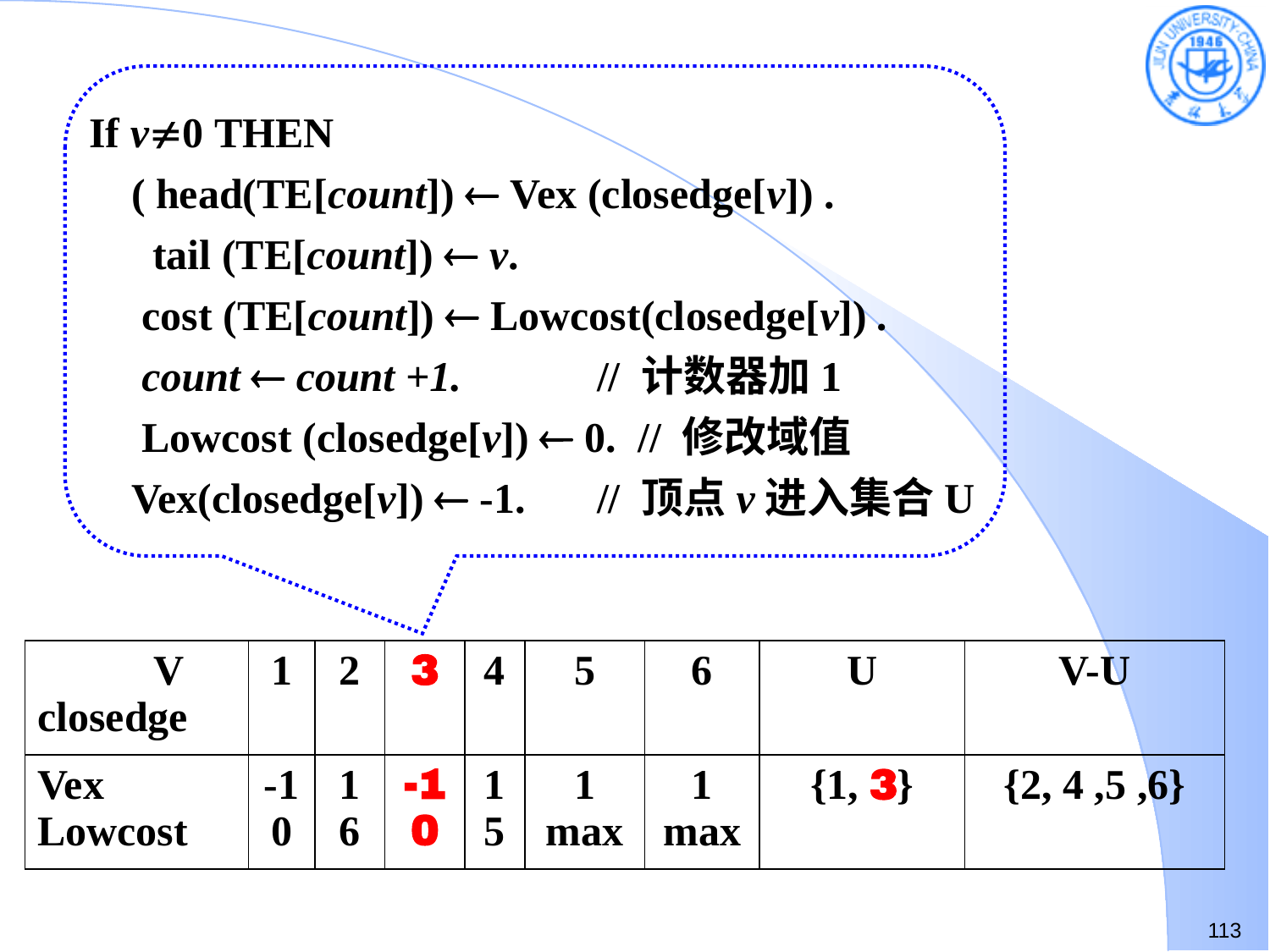

If v≠0 THEN
    ( head(TE[count]) ← Vex (closedge[v]) .
      tail (TE[count]) ← v.
     cost (TE[count]) ← Lowcost(closedge[v]) .
     count ← count +1.		// 计数器加1
     Lowcost (closedge[v]) ← 0.  // 修改域值
    Vex(closedge[v]) ← -1.	// 顶点v进入集合U
| V closedge | 1 | 2 | 3 | 4 | 5 | 6 | U | V-U |
| --- | --- | --- | --- | --- | --- | --- | --- | --- |
| Vex Lowcost | -1 0 | 1 6 | -1 0 | 1 5 | 1 max | 1 max | {1, 3} | {2, 4 ,5 ,6} |